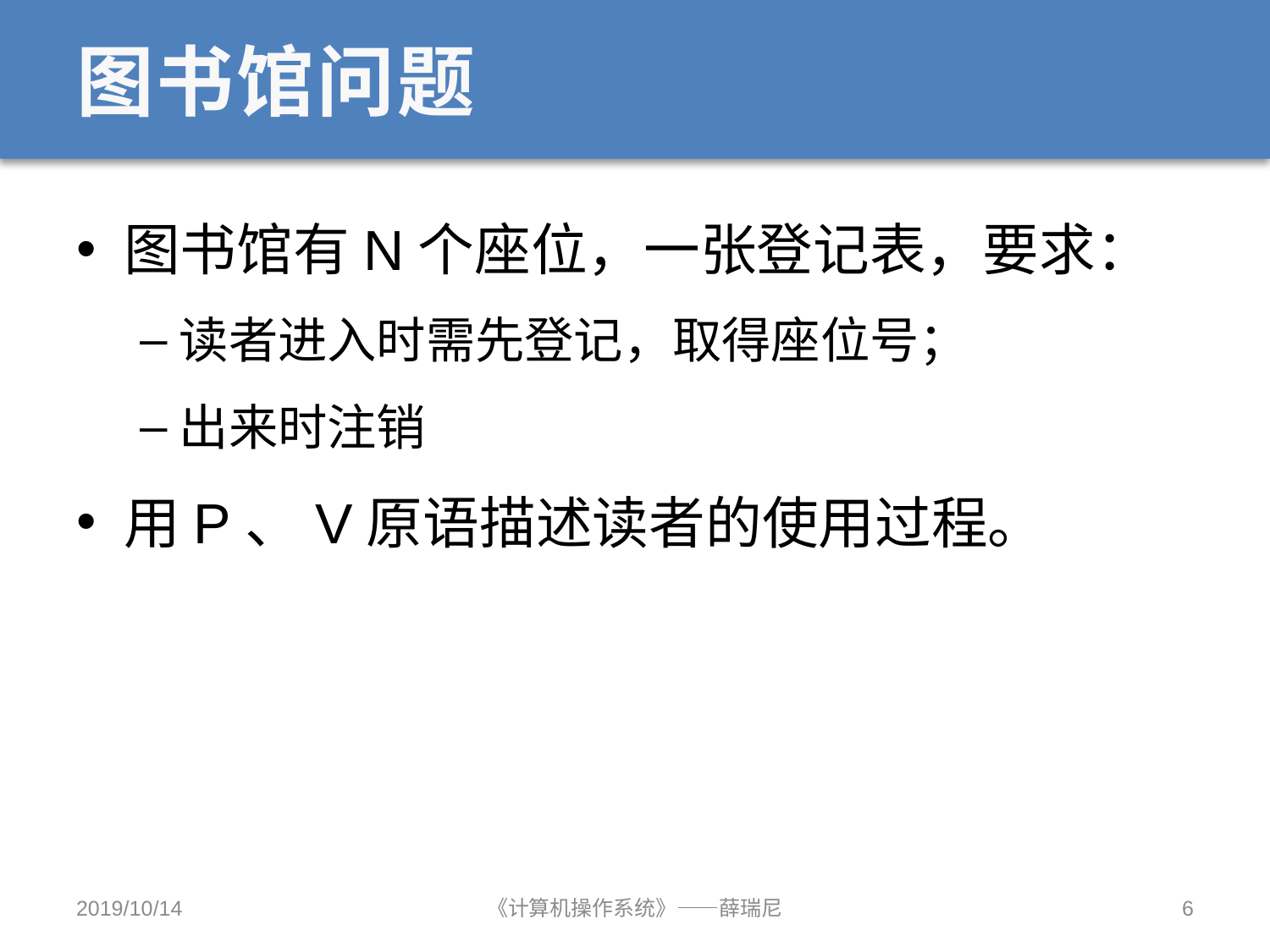

# 图书馆问题
图书馆有N个座位，一张登记表，要求：
读者进入时需先登记，取得座位号；
出来时注销
用P、V原语描述读者的使用过程。

2019/10/14
《计算机操作系统》——薛瑞尼
6